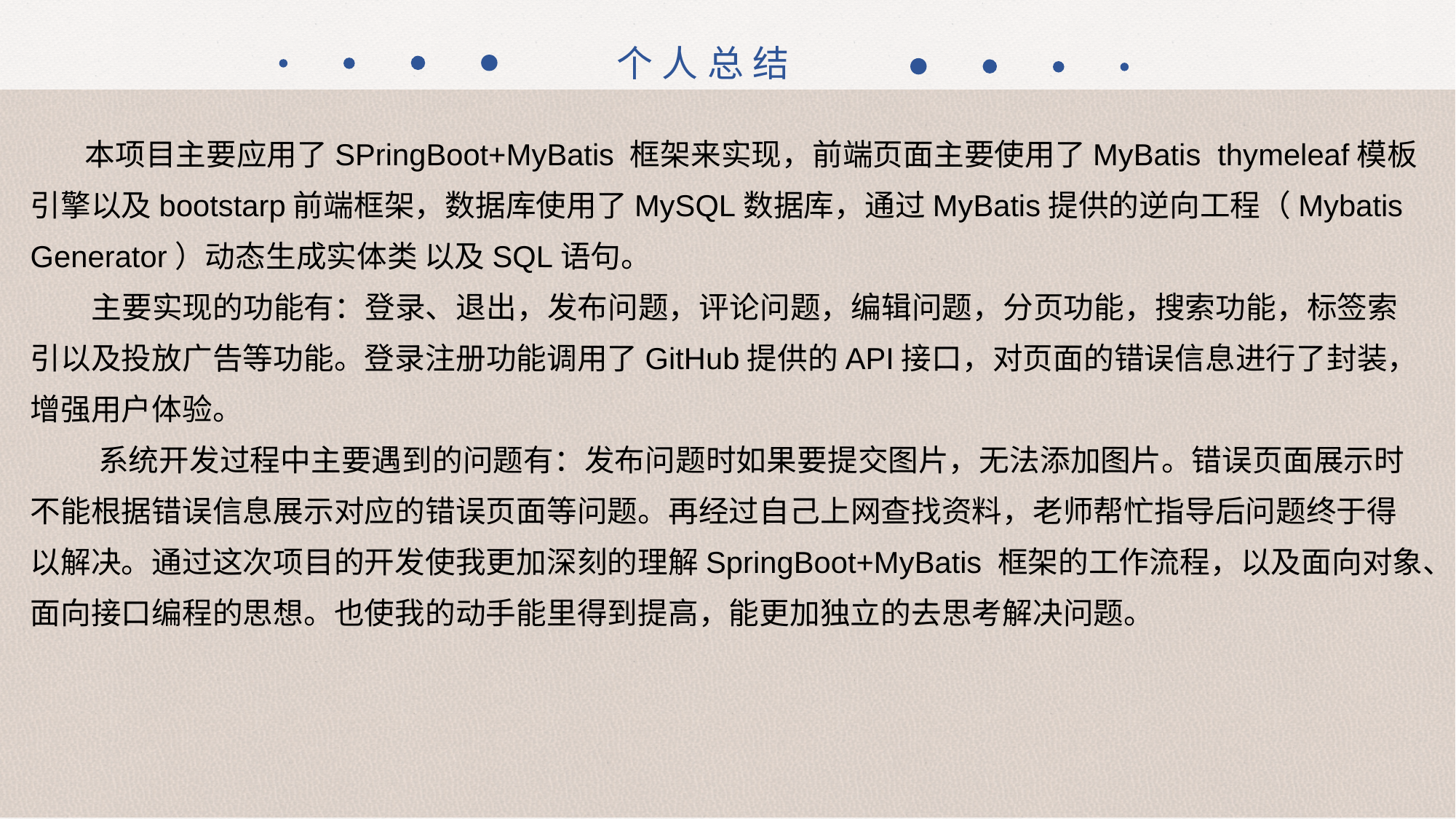

个人总结

       本项目主要应用了SPringBoot+MyBatis 框架来实现，前端页面主要使用了MyBatis  thymeleaf模板引擎以及bootstarp前端框架，数据库使用了MySQL数据库，通过MyBatis提供的逆向工程（Mybatis Generator）动态生成实体类 以及SQL语句。
        主要实现的功能有：登录、退出，发布问题，评论问题，编辑问题，分页功能，搜索功能，标签索引以及投放广告等功能。登录注册功能调用了GitHub提供的API接口，对页面的错误信息进行了封装，增强用户体验。
         系统开发过程中主要遇到的问题有：发布问题时如果要提交图片，无法添加图片。错误页面展示时不能根据错误信息展示对应的错误页面等问题。再经过自己上网查找资料，老师帮忙指导后问题终于得以解决。通过这次项目的开发使我更加深刻的理解SpringBoot+MyBatis 框架的工作流程，以及面向对象、面向接口编程的思想。也使我的动手能里得到提高，能更加独立的去思考解决问题。